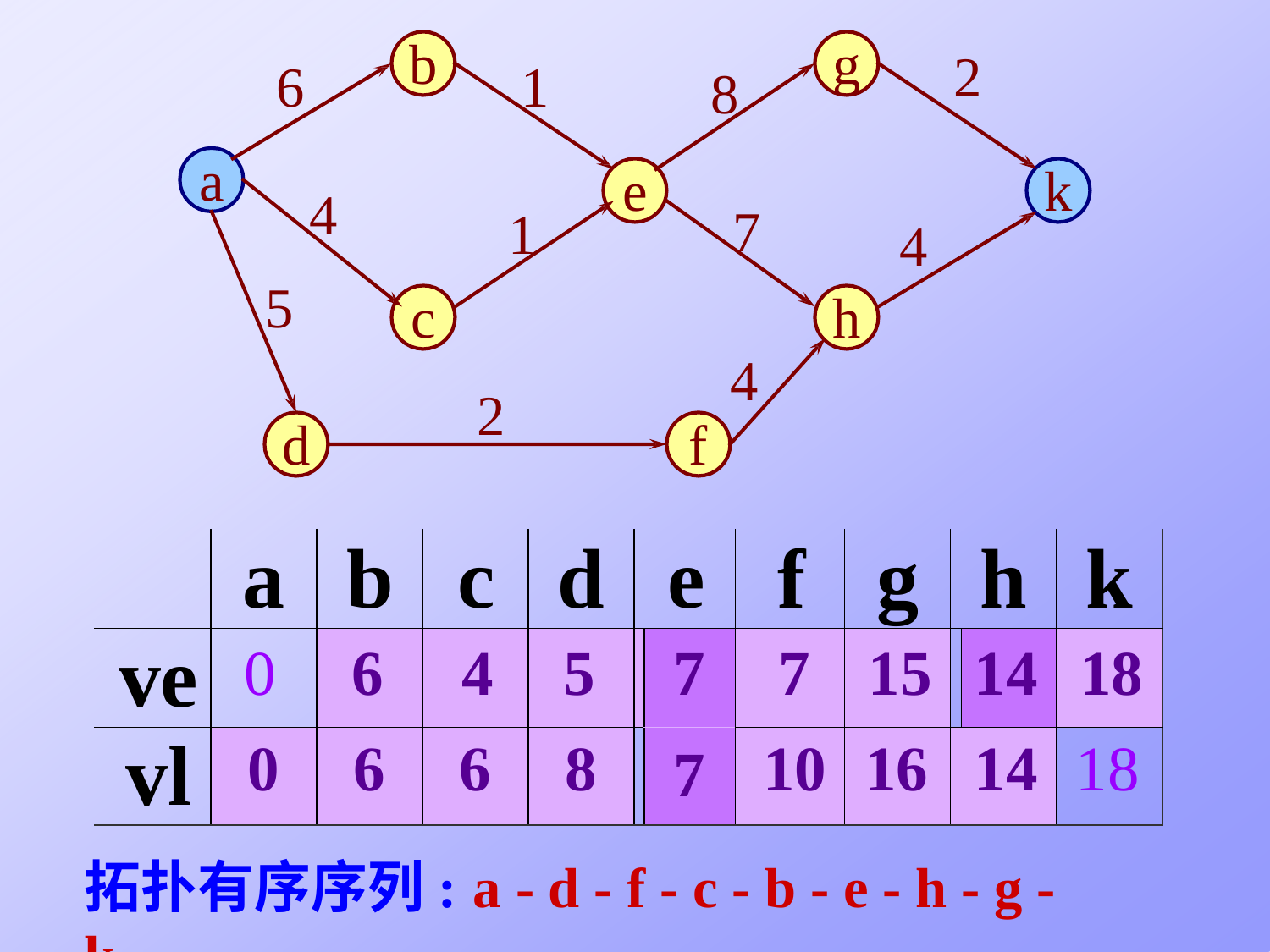

b
g

2
6
1
8

a

e
k

4

7
1

4

5
c
h

4
f
2
d

|  | a | b | c | d | e |  | f | g | h |  | k |
| --- | --- | --- | --- | --- | --- | --- | --- | --- | --- | --- | --- |
| ve | 0 | 6 | 4 | 5 |  | 7 | 7 | 15 |  | 14 | 18 |
| vl | 0 | 6 | 6 | 8 |  | 7 | 10 | 16 | 14 |  | 18 |

0
0
0
0
5
0
0
11
0
0

18
18
18
18
18
8
18
18
18
拓扑有序序列:	a - d - f - c - b - e - h - g - k